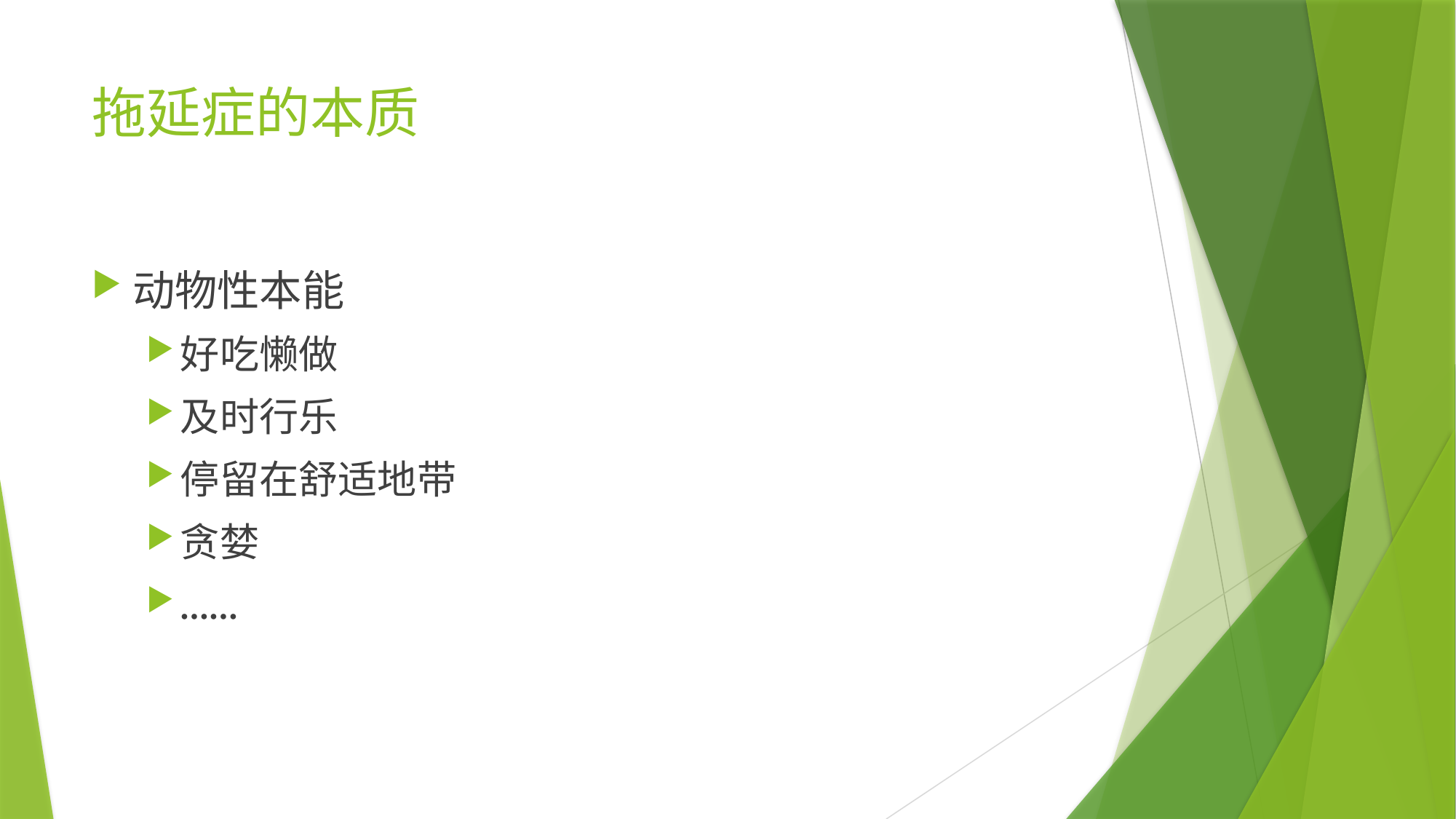

# 拖延症的本质
动物性本能
好吃懒做
及时行乐
停留在舒适地带
贪婪
……